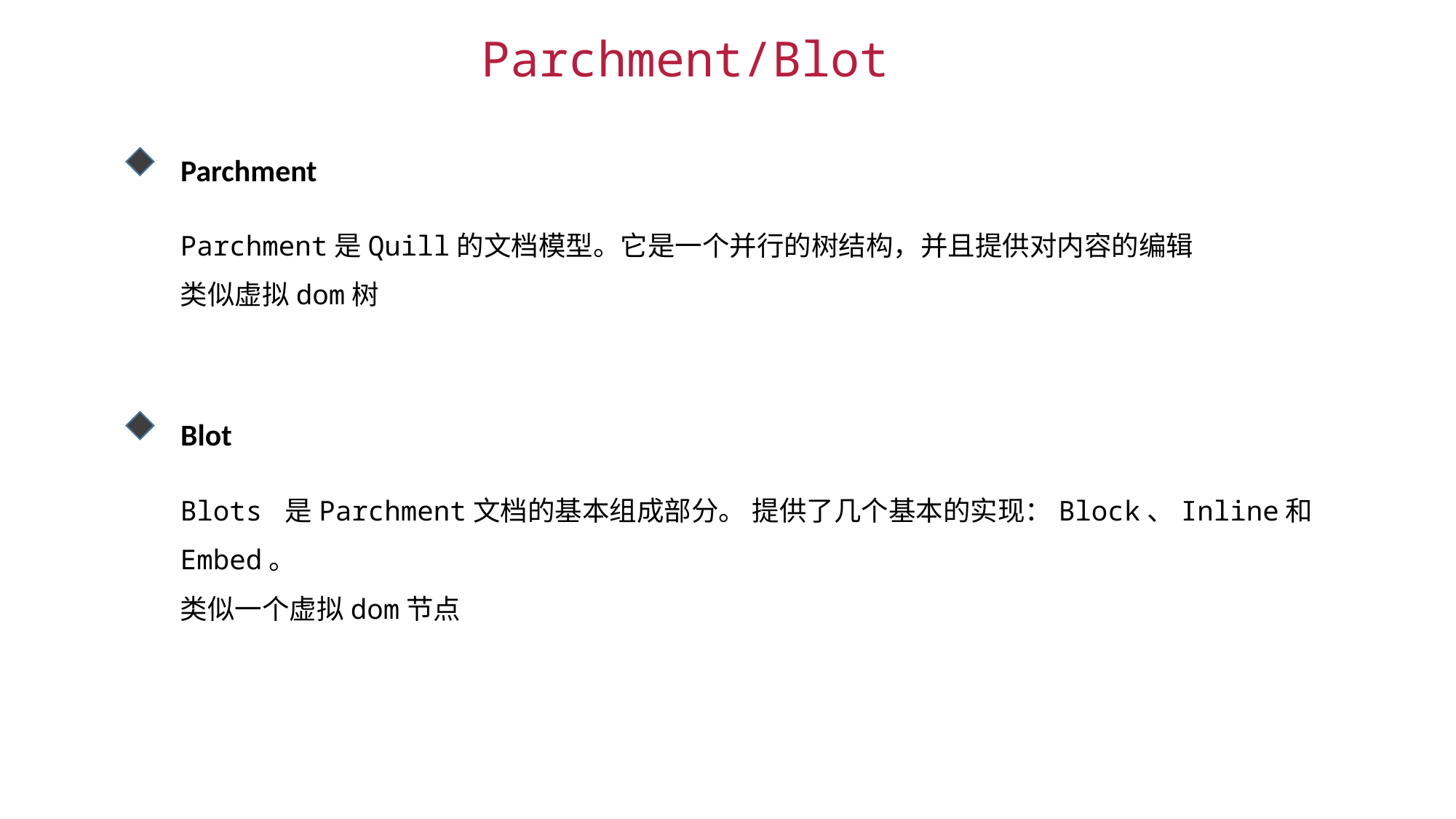

Parchment/Blot

Parchment

Parchment是Quill的文档模型。它是一个并行的树结构，并且提供对内容的编辑
类似虚拟dom树
Blot

Blots 是Parchment文档的基本组成部分。 提供了几个基本的实现：Block、Inline和Embed。
类似一个虚拟dom节点